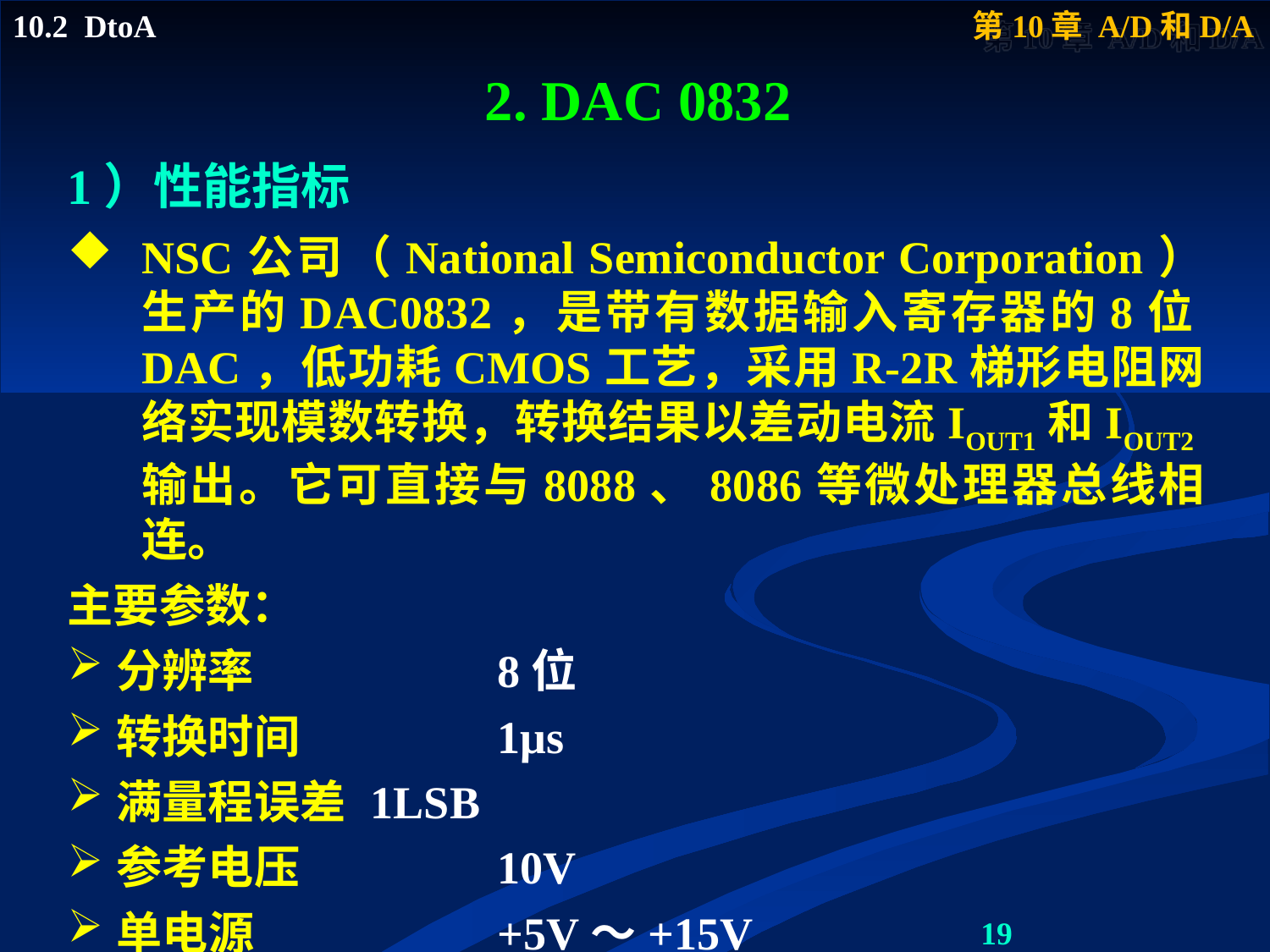

# 2. DAC 0832
1）性能指标
NSC公司（National Semiconductor Corporation）生产的DAC0832，是带有数据输入寄存器的8位DAC，低功耗CMOS工艺，采用R-2R梯形电阻网络实现模数转换，转换结果以差动电流IOUT1和IOUT2输出。它可直接与8088、8086等微处理器总线相连。
主要参数：
分辨率		8位
转换时间		1μs
满量程误差	1LSB
参考电压		10V
单电源		+5V～+15V